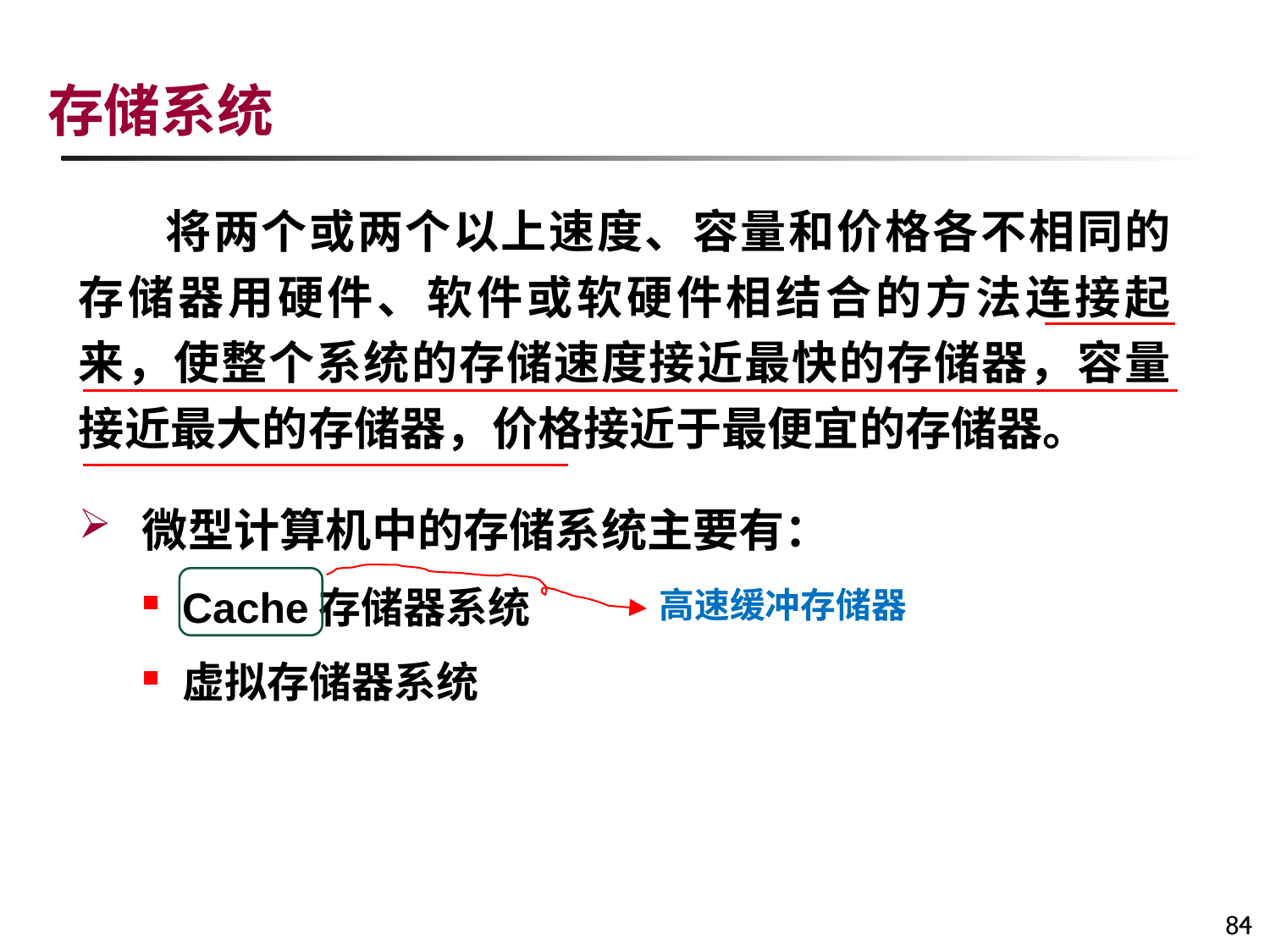

# 存储系统
将两个或两个以上速度、容量和价格各不相同的存储器用硬件、软件或软硬件相结合的方法连接起来，使整个系统的存储速度接近最快的存储器，容量接近最大的存储器，价格接近于最便宜的存储器。
微型计算机中的存储系统主要有：
Cache存储器系统
虚拟存储器系统

高速缓冲存储器
84